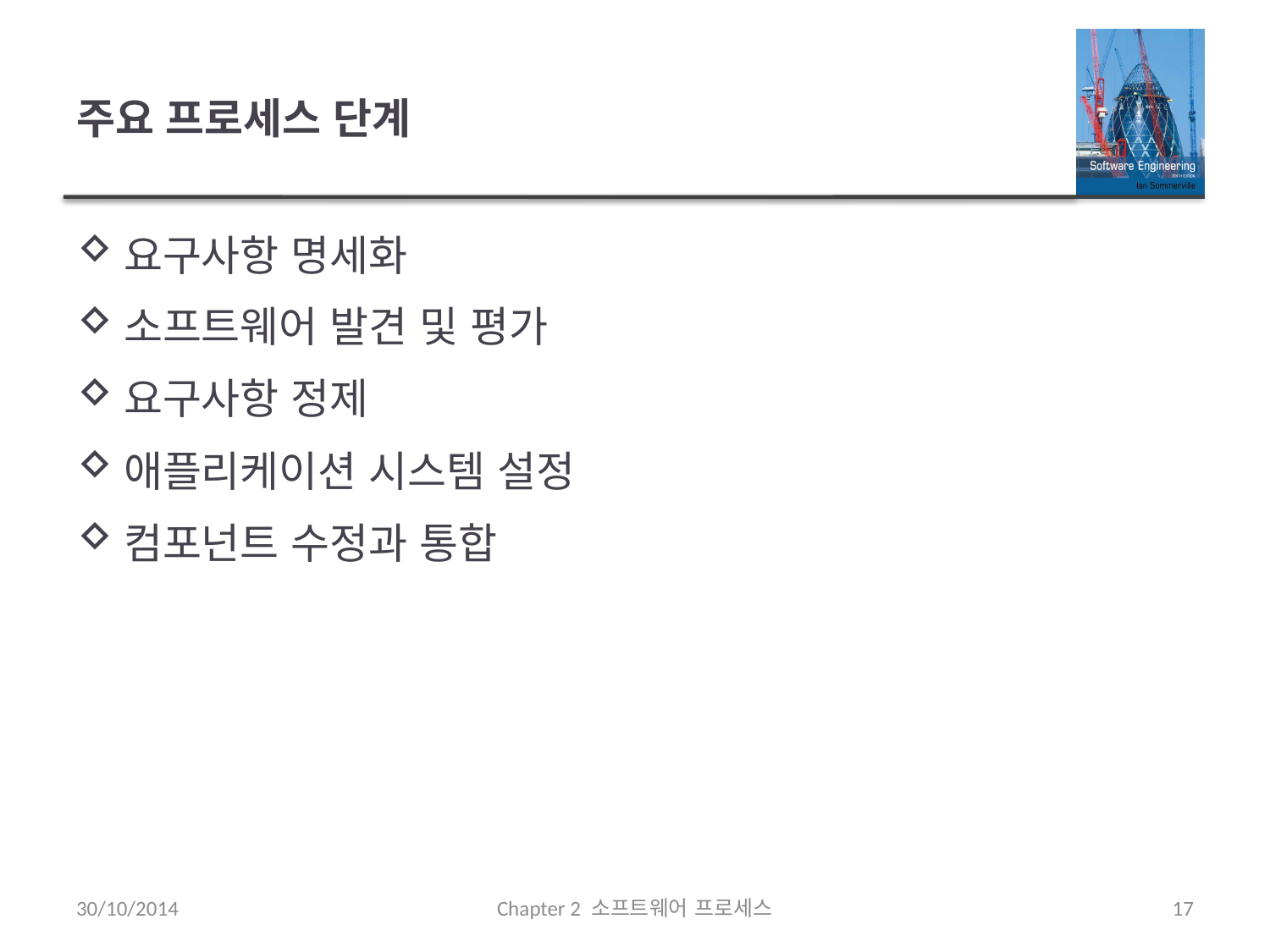

# 주요 프로세스 단계
요구사항 명세화
소프트웨어 발견 및 평가
요구사항 정제
애플리케이션 시스템 설정
컴포넌트 수정과 통합
30/10/2014
Chapter 2 소프트웨어 프로세스
17